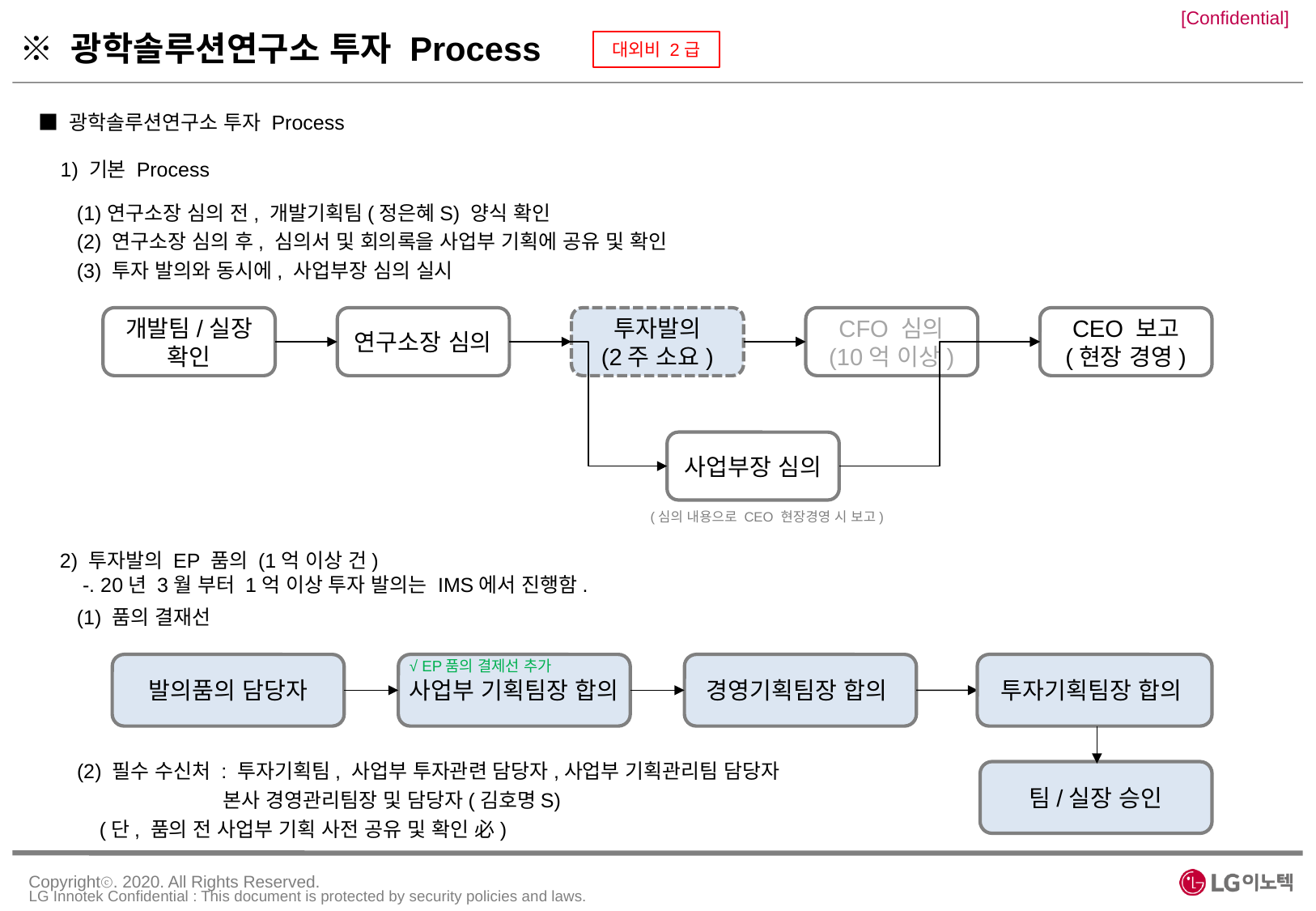

# ※ 광학솔루션연구소 투자 Process
■ 광학솔루션연구소 투자 Process
1) 기본 Process
연구소장 심의 전, 개발기획팀(정은혜S) 양식 확인
(2) 연구소장 심의 후, 심의서 및 회의록을 사업부 기획에 공유 및 확인
(3) 투자 발의와 동시에, 사업부장 심의 실시
개발팀/실장 확인
연구소장 심의
투자발의
(2주 소요)
CFO 심의
(10억 이상)
CEO 보고
(현장 경영)
사업부장 심의
(심의 내용으로 CEO 현장경영 시 보고)
2) 투자발의 EP 품의 (1억 이상 건)
    -. 20년 3월 부터 1억 이상 투자 발의는 IMS에서 진행함.
(1) 품의 결재선
√ EP품의 결제선 추가
발의품의 담당자
사업부 기획팀장 합의
경영기획팀장 합의
투자기획팀장 합의
(2) 필수 수신처 : 투자기획팀, 사업부 투자관련 담당자,사업부 기획관리팀 담당자
                         본사 경영관리팀장 및 담당자(김호명S)
    (단, 품의 전 사업부 기획 사전 공유 및 확인 必)
팀/실장 승인
ERP 쓸때, 김규진
투자 예산 반영 코드(김규진S)